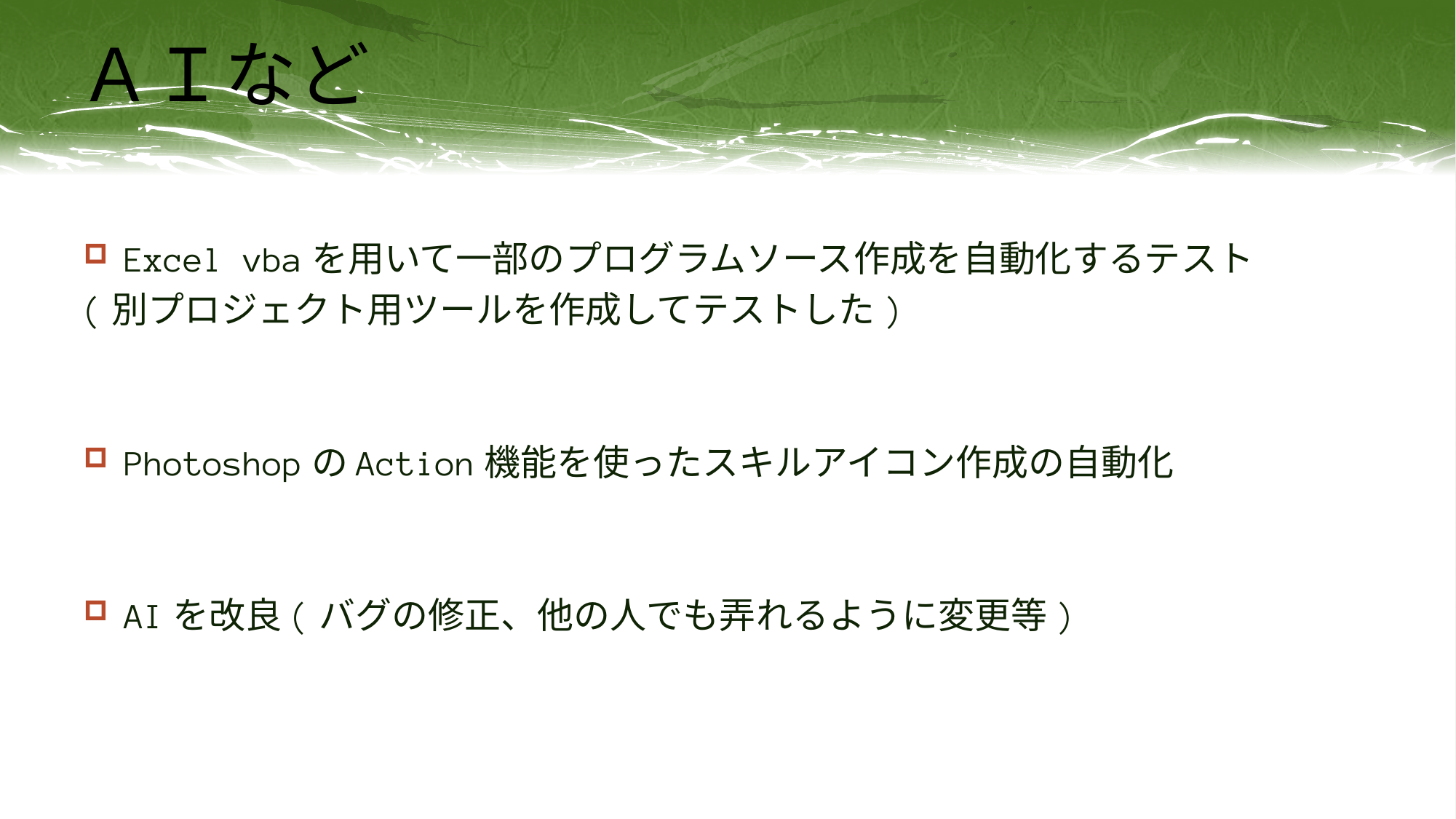

# ＡＩなど

Excel vbaを用いて一部のプログラムソース作成を自動化するテスト
(別プロジェクト用ツールを作成してテストした)

PhotoshopのAction機能を使ったスキルアイコン作成の自動化

AIを改良(バグの修正、他の人でも弄れるように変更等)